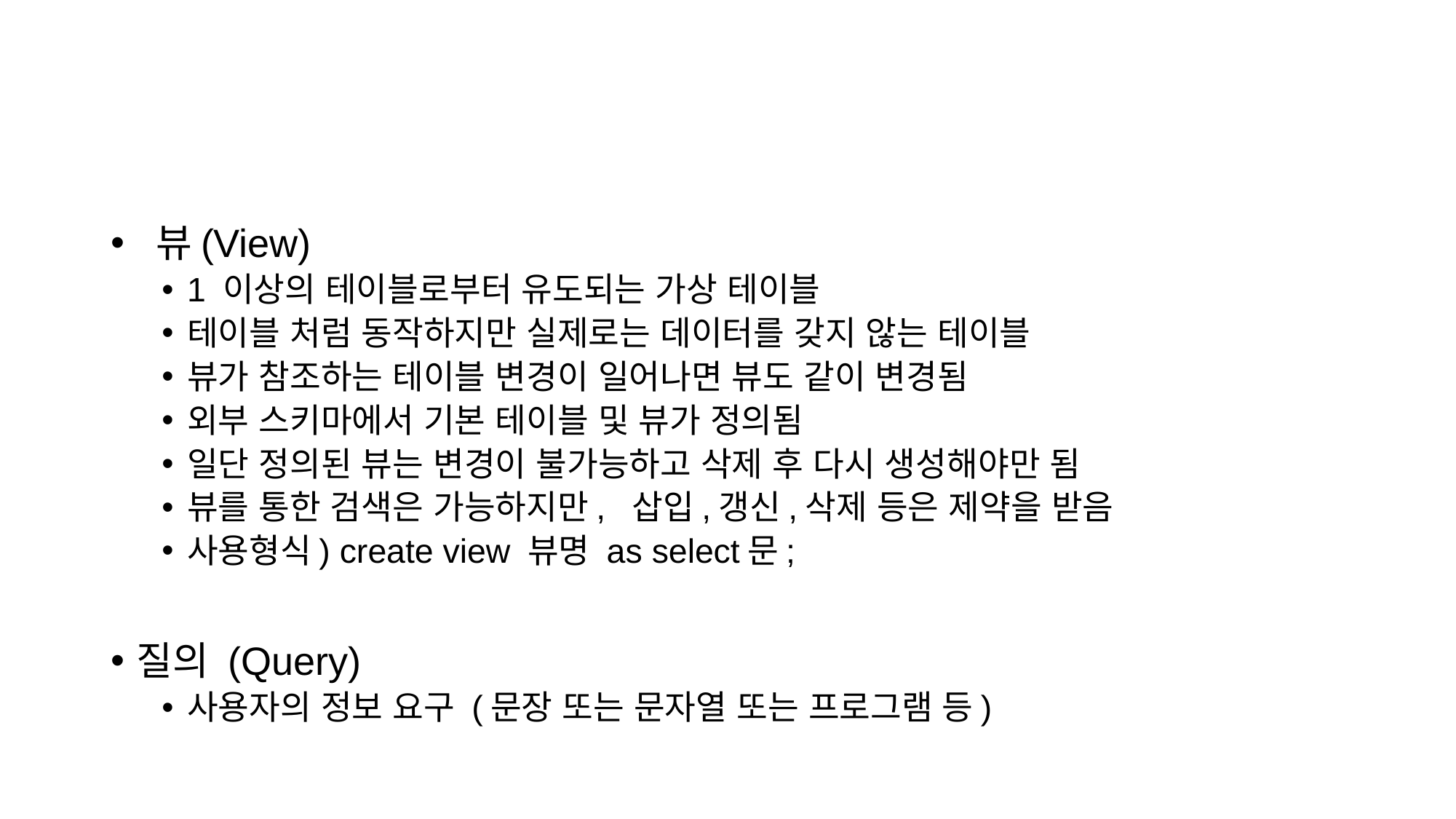

#
 뷰(View)
1 이상의 테이블로부터 유도되는 가상 테이블
테이블 처럼 동작하지만 실제로는 데이터를 갖지 않는 테이블
뷰가 참조하는 테이블 변경이 일어나면 뷰도 같이 변경됨
외부 스키마에서 기본 테이블 및 뷰가 정의됨
일단 정의된 뷰는 변경이 불가능하고 삭제 후 다시 생성해야만 됨
뷰를 통한 검색은 가능하지만,  삽입,갱신,삭제 등은 제약을 받음
사용형식) create view 뷰명 as select문;

질의 (Query)
사용자의 정보 요구 (문장 또는 문자열 또는 프로그램 등)